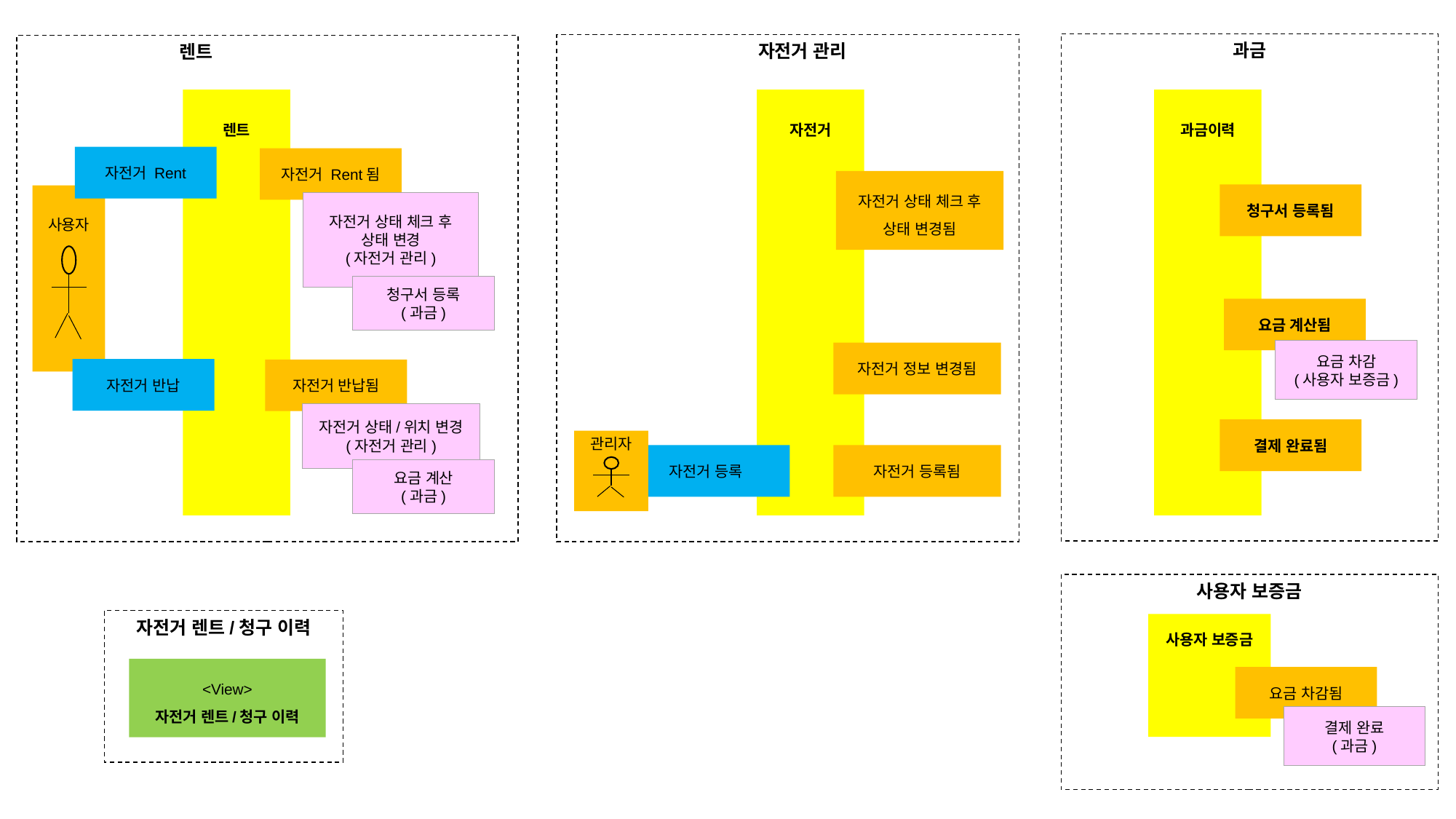

과금
     자전거 관리
                             렌트
렌트

자전거

과금이력

자전거 Rent
자전거 Rent됨
자전거 상태 체크 후
상태 변경됨
청구서 등록됨
사용자

자전거 상태 체크 후
상태 변경
(자전거 관리)
청구서 등록
(과금)
요금 계산됨
요금 차감
(사용자 보증금)
자전거 정보 변경됨
자전거 반납
자전거 반납됨
자전거 상태/위치 변경
(자전거 관리)
결제 완료됨
관리자

자전거 등록
자전거 등록됨
요금 계산
(과금)
사용자 보증금
자전거 렌트/청구 이력

사용자 보증금

<View>
자전거 렌트/청구 이력
요금 차감됨
결제 완료
(과금)